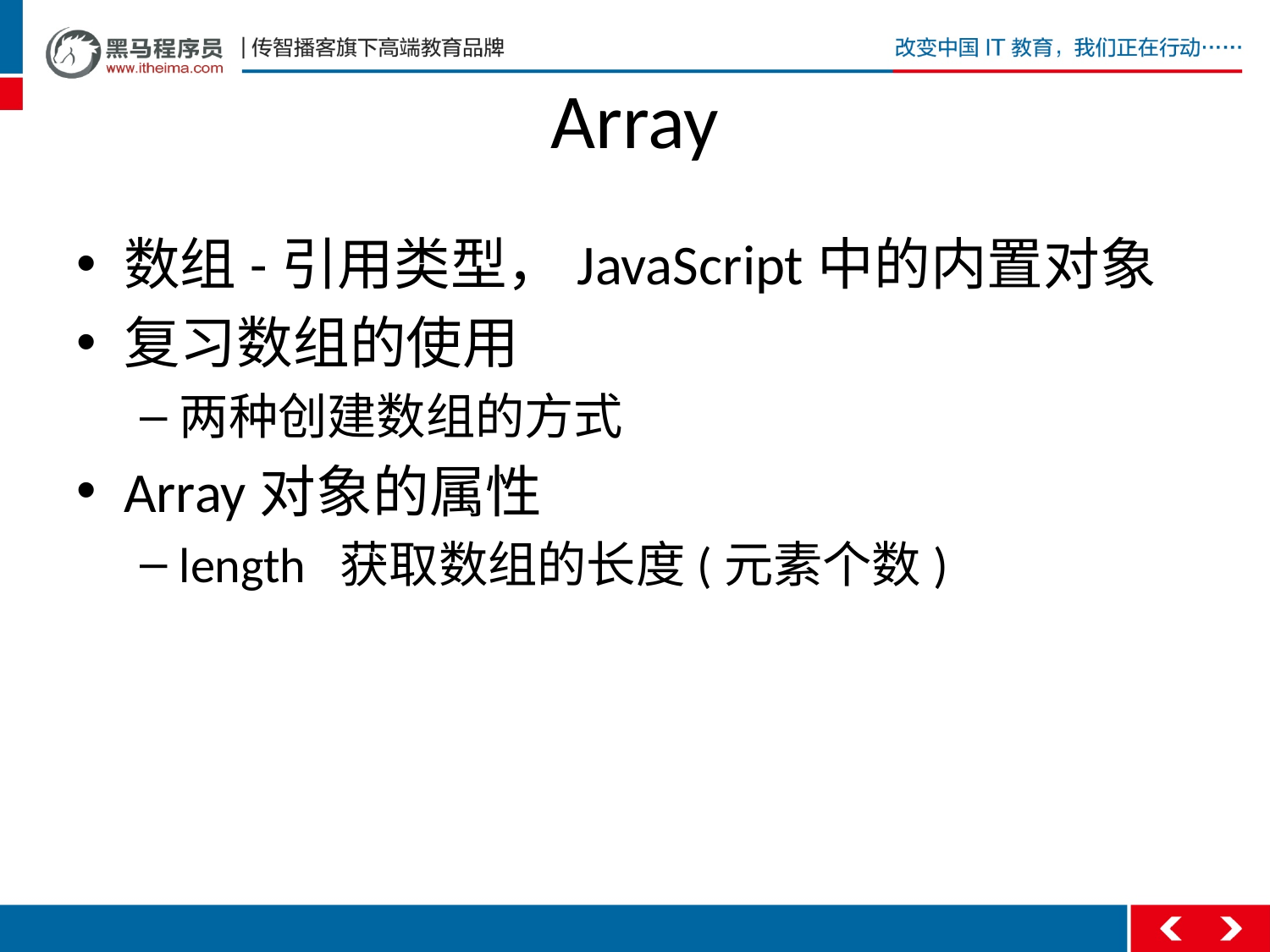

# Array
数组-引用类型，JavaScript中的内置对象
复习数组的使用
两种创建数组的方式
Array对象的属性
length  获取数组的长度(元素个数)